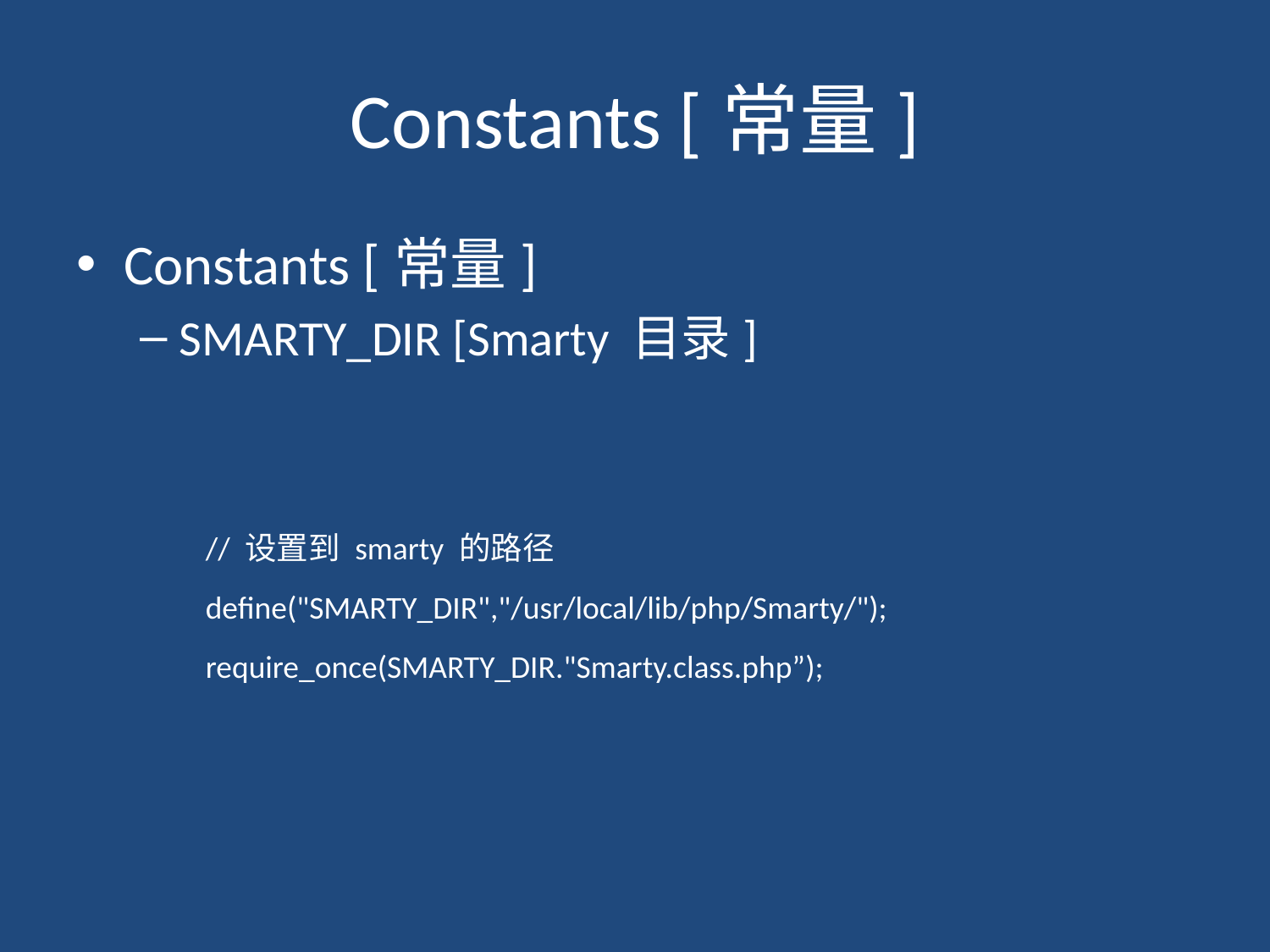

# Constants [常量]
Constants [常量]
SMARTY_DIR [Smarty 目录]
// 设置到 smarty 的路径
define("SMARTY_DIR","/usr/local/lib/php/Smarty/");
require_once(SMARTY_DIR."Smarty.class.php”);